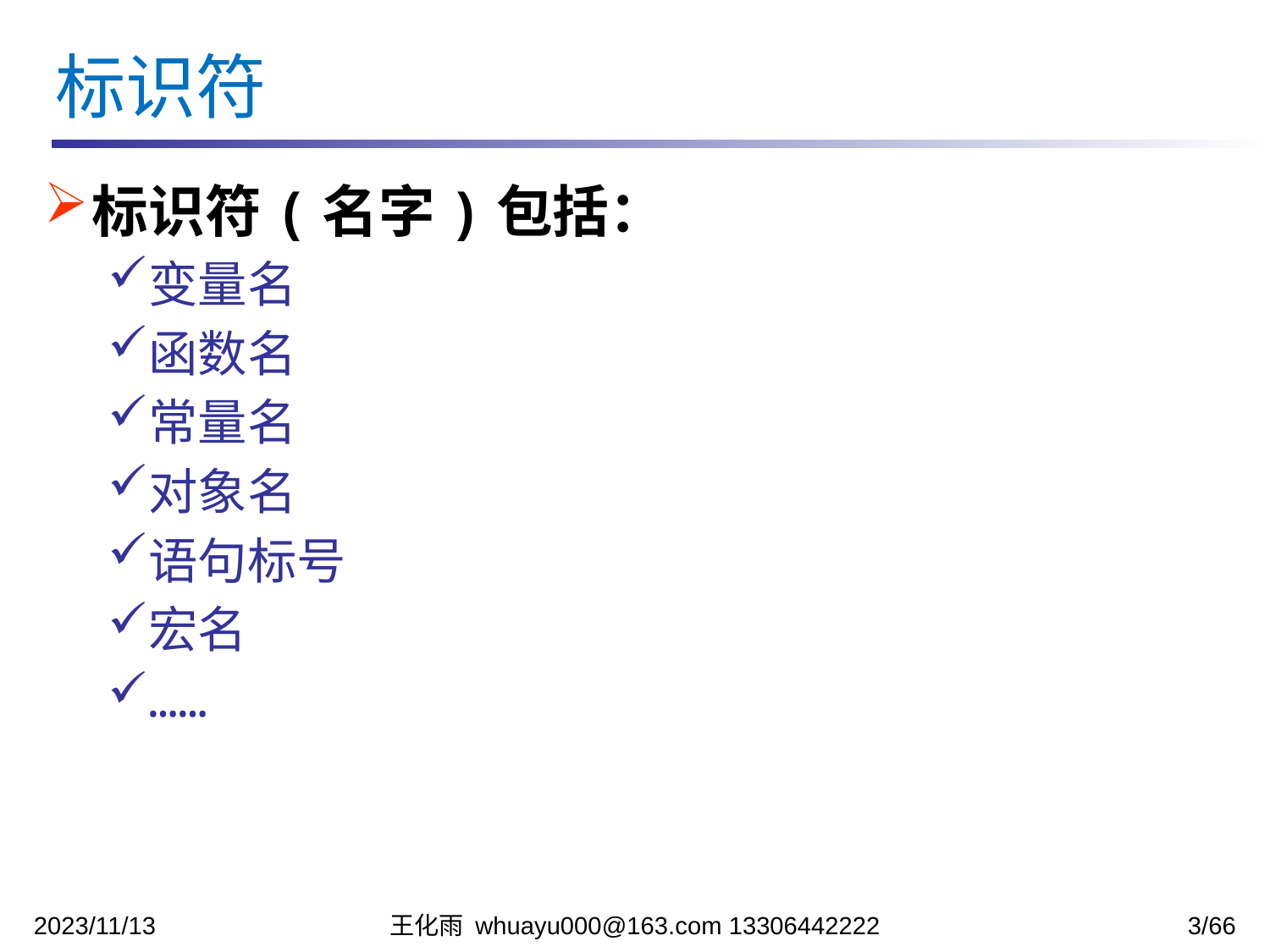

标识符
标识符(名字)包括：
变量名
函数名
常量名
对象名
语句标号
宏名
……
2023/11/13
王化雨 whuayu000@163.com 13306442222
3/66